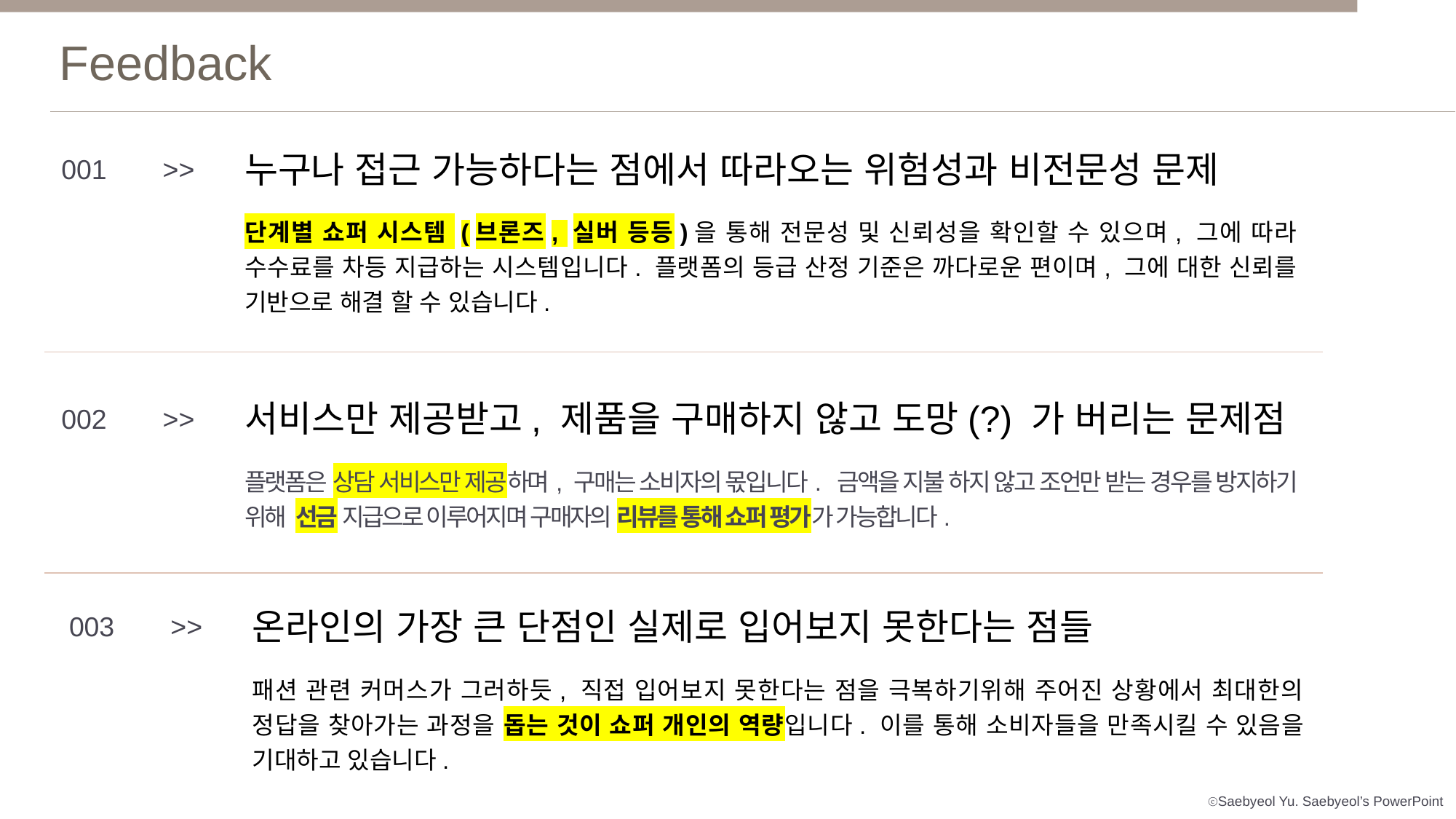

Feedback
누구나 접근 가능하다는 점에서 따라오는 위험성과 비전문성 문제
001
>>
단계별 쇼퍼 시스템 (브론즈, 실버 등등)을 통해 전문성 및 신뢰성을 확인할 수 있으며, 그에 따라 수수료를 차등 지급하는 시스템입니다. 플랫폼의 등급 산정 기준은 까다로운 편이며, 그에 대한 신뢰를 기반으로 해결 할 수 있습니다.
서비스만 제공받고, 제품을 구매하지 않고 도망(?) 가 버리는 문제점
002
>>
플랫폼은 상담 서비스만 제공하며, 구매는 소비자의 몫입니다.  금액을 지불 하지 않고 조언만 받는 경우를 방지하기 위해  선금 지급으로 이루어지며 구매자의 리뷰를 통해 쇼퍼 평가가 가능합니다.
온라인의 가장 큰 단점인 실제로 입어보지 못한다는 점들
003
>>
패션 관련 커머스가 그러하듯, 직접 입어보지 못한다는 점을 극복하기위해 주어진 상황에서 최대한의 정답을 찾아가는 과정을 돕는 것이 쇼퍼 개인의 역량입니다. 이를 통해 소비자들을 만족시킬 수 있음을 기대하고 있습니다.